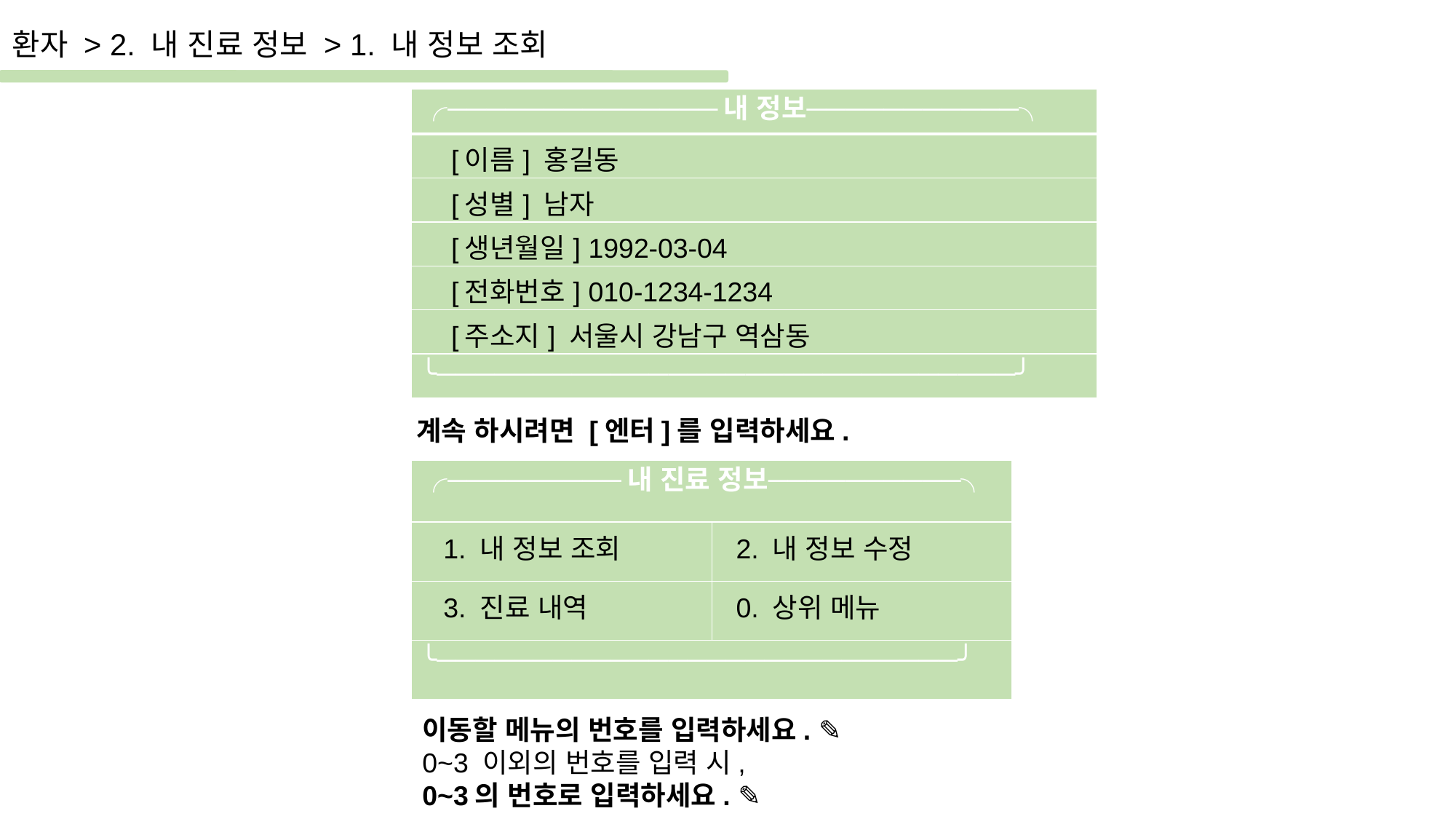

환자 > 2. 내 진료 정보 > 1. 내 정보 조회

| ╭──────────────내 정보───────────╮ |
| --- |
| [이름] 홍길동 |
| [성별] 남자 |
| [생년월일] 1992-03-04 |
| [전화번호] 010-1234-1234 |
| [주소지] 서울시 강남구 역삼동 |
| ╰──────────────────────────────╯ |
계속 하시려면 [엔터]를 입력하세요.
| ╭─────────내 진료 정보──────────╮ |  |
| --- | --- |
| 1. 내 정보 조회 | 2. 내 정보 수정 |
| 3. 진료 내역 | 0. 상위 메뉴 |
| ╰───────────────────────────╯ |  |
이동할 메뉴의 번호를 입력하세요. ✎
0~3 이외의 번호를 입력 시,
0~3의 번호로 입력하세요. ✎